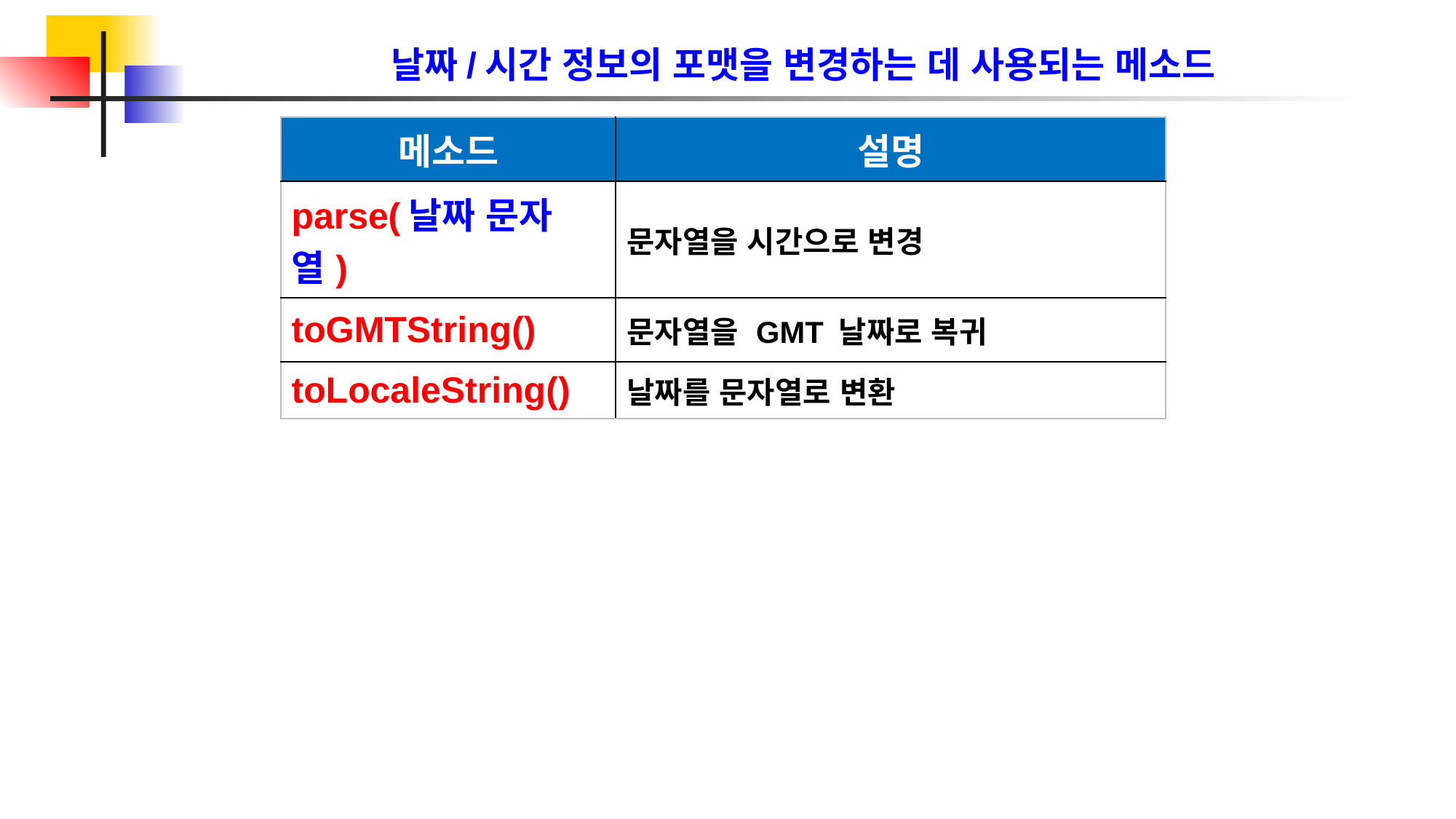

# 날짜/시간 정보의 포맷을 변경하는 데 사용되는 메소드
| 메소드 | 설명 |
| --- | --- |
| parse(날짜 문자열) | 문자열을 시간으로 변경 |
| toGMTString() | 문자열을 GMT 날짜로 복귀 |
| toLocaleString() | 날짜를 문자열로 변환 |